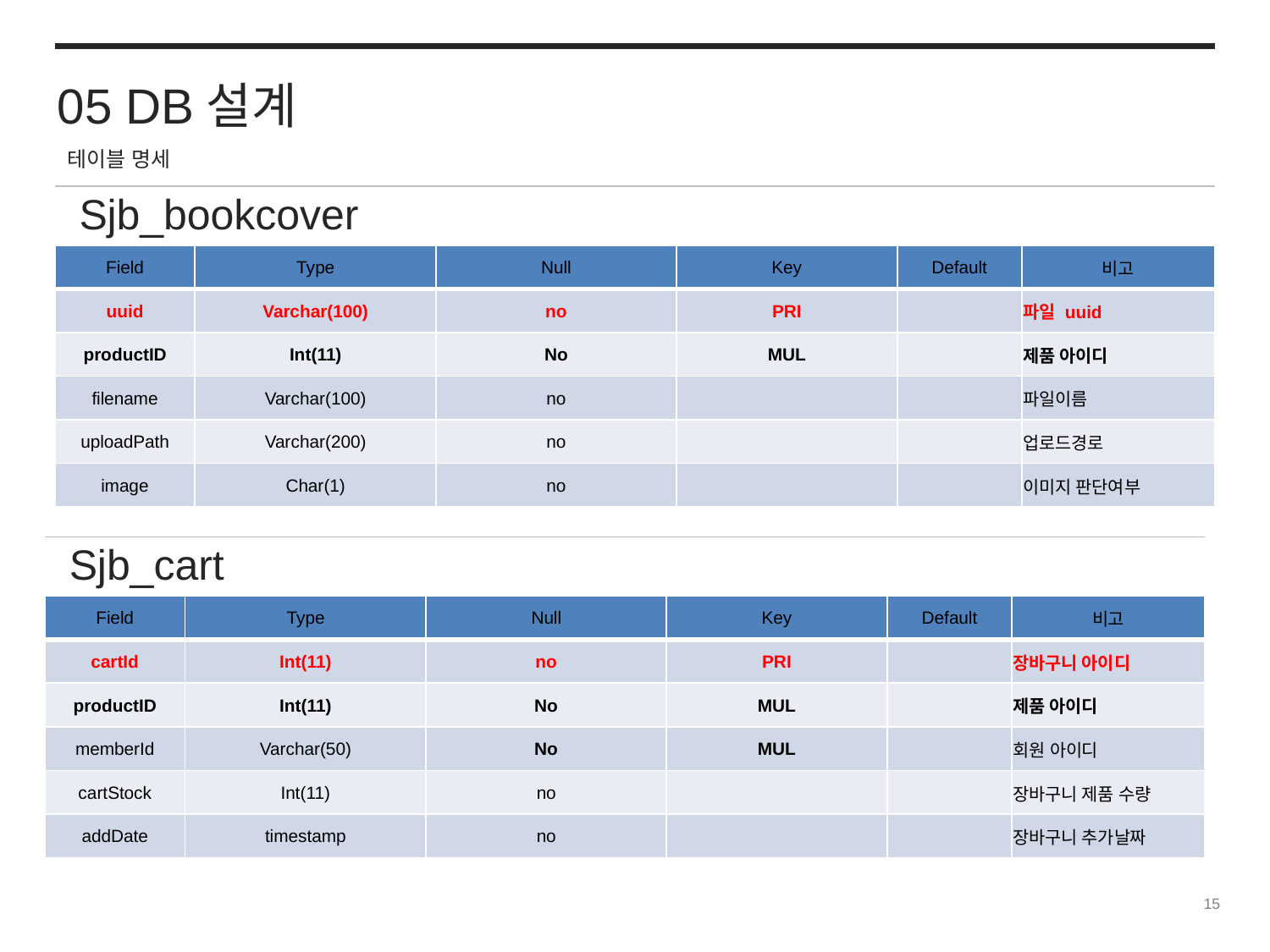

05 DB설계
테이블 명세
 Sjb_bookcover
| Field | Type | Null | Key | Default | 비고 |
| --- | --- | --- | --- | --- | --- |
| uuid | Varchar(100) | no | PRI |  | 파일 uuid |
| productID | Int(11) | No | MUL |  | 제품 아이디 |
| filename | Varchar(100) | no |  |  | 파일이름 |
| uploadPath | Varchar(200) | no |  |  | 업로드경로 |
| image | Char(1) | no |  |  | 이미지 판단여부 |
 Sjb_cart
| Field | Type | Null | Key | Default | 비고 |
| --- | --- | --- | --- | --- | --- |
| cartId | Int(11) | no | PRI |  | 장바구니 아이디 |
| productID | Int(11) | No | MUL |  | 제품 아이디 |
| memberId | Varchar(50) | No | MUL |  | 회원 아이디 |
| cartStock | Int(11) | no |  |  | 장바구니 제품 수량 |
| addDate | timestamp | no |  |  | 장바구니 추가날짜 |